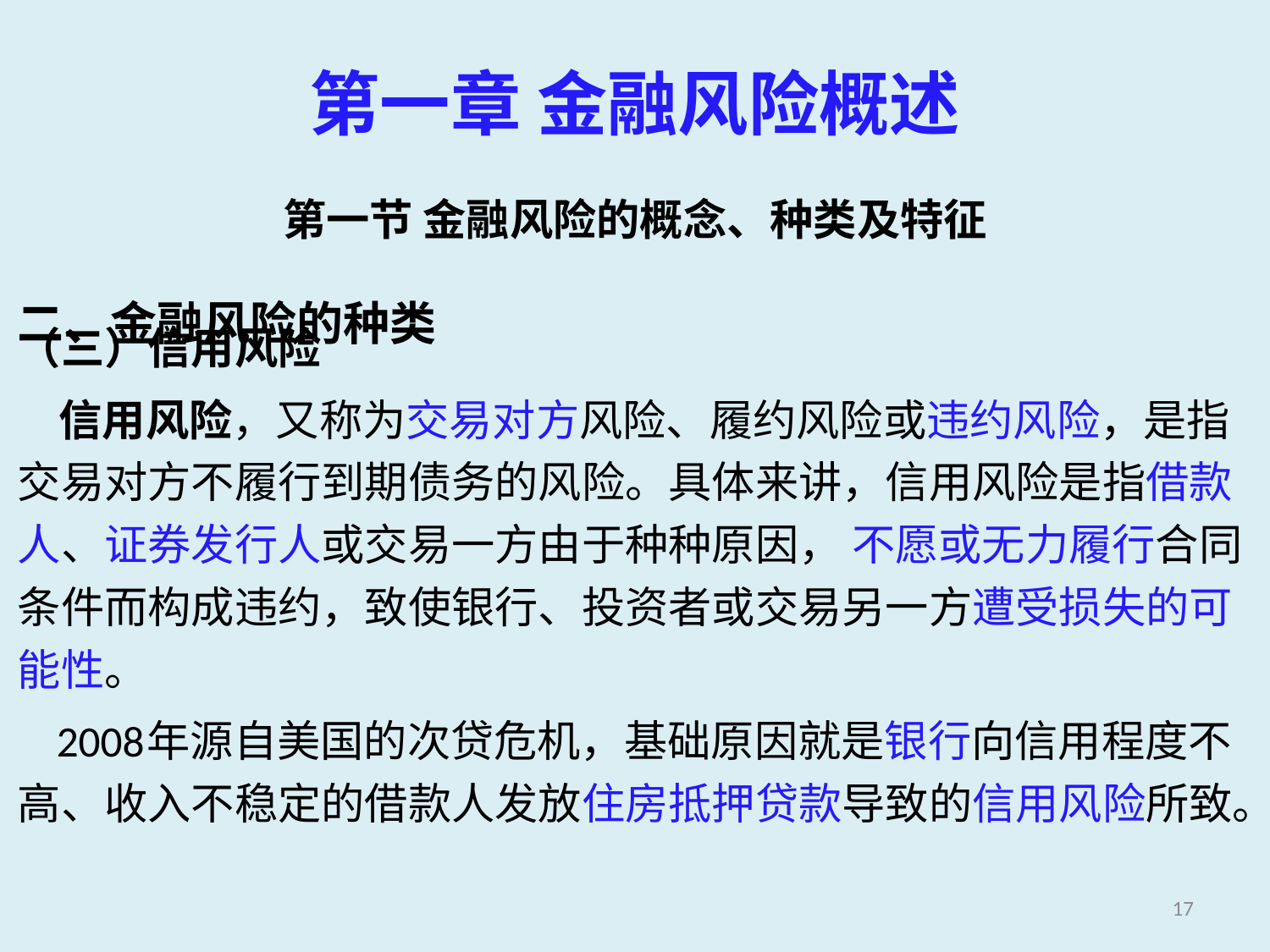

# 第一章 金融风险概述
第一节 金融风险的概念、种类及特征

二、金融风险的种类
（三）信用风险
    信用风险，又称为交易对方风险、履约风险或违约风险，是指交易对方不履行到期债务的风险。具体来讲，信用风险是指借款人、证券发行人或交易一方由于种种原因， 不愿或无力履行合同条件而构成违约，致使银行、投资者或交易另一方遭受损失的可能性。
    2008年源自美国的次贷危机，基础原因就是银行向信用程度不高、收入不稳定的借款人发放住房抵押贷款导致的信用风险所致。
17